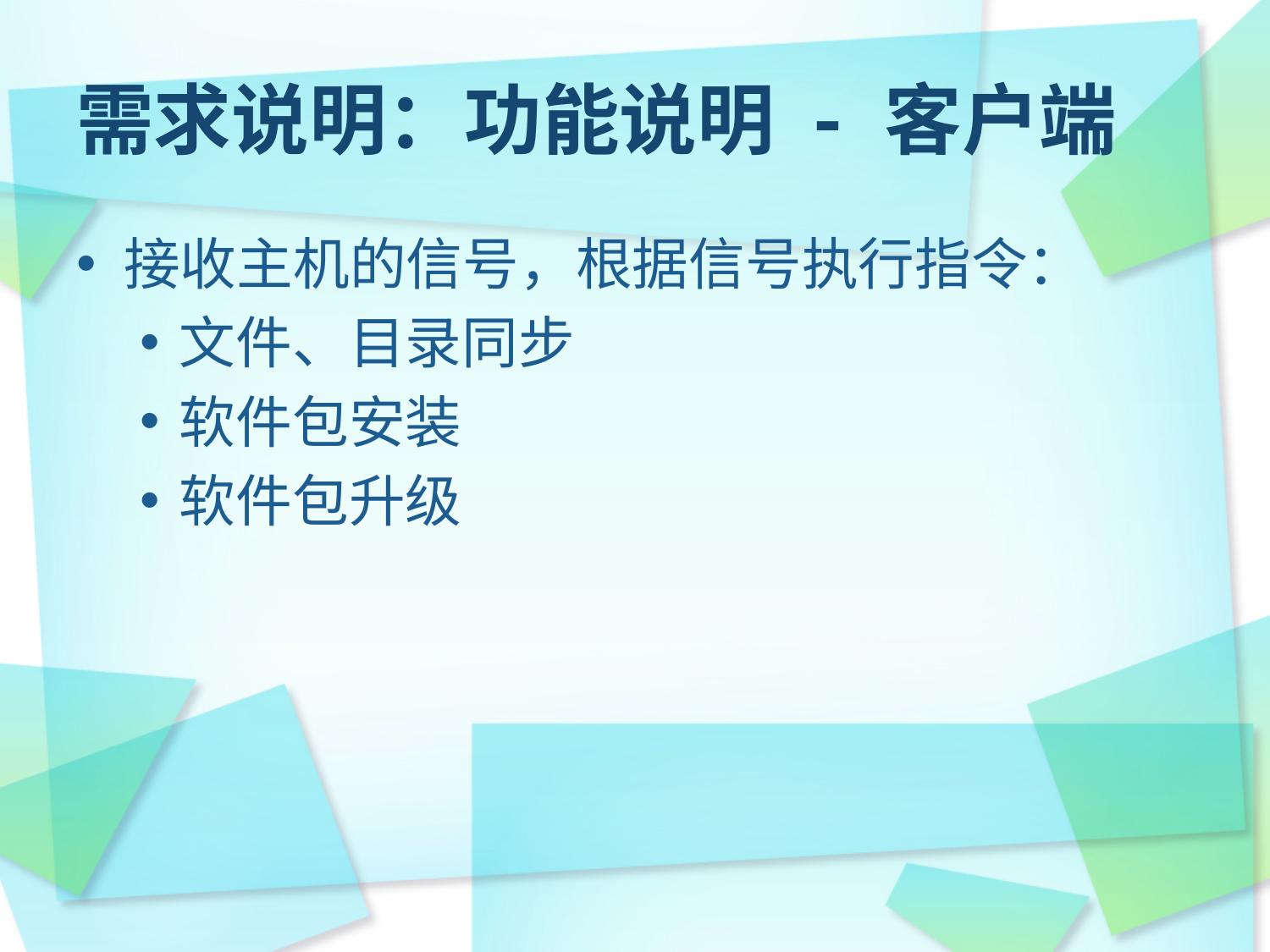

需求说明：功能说明 - 客户端
接收主机的信号，根据信号执行指令：
文件、目录同步
软件包安装
软件包升级